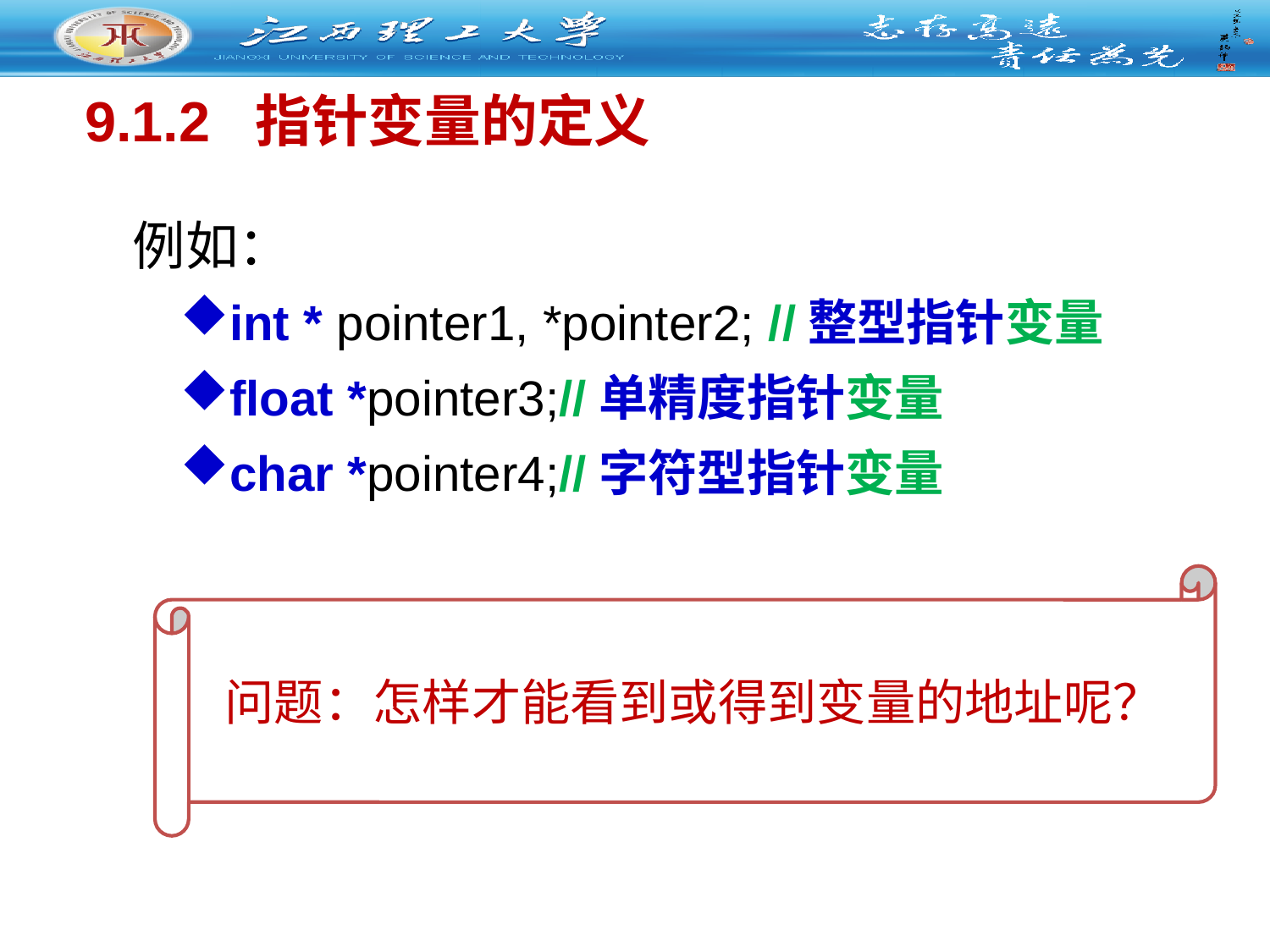

9.1.2  指针变量的定义
例如：
int * pointer1, *pointer2; //整型指针变量
float *pointer3;//单精度指针变量
char *pointer4;//字符型指针变量
问题：怎样才能看到或得到变量的地址呢？